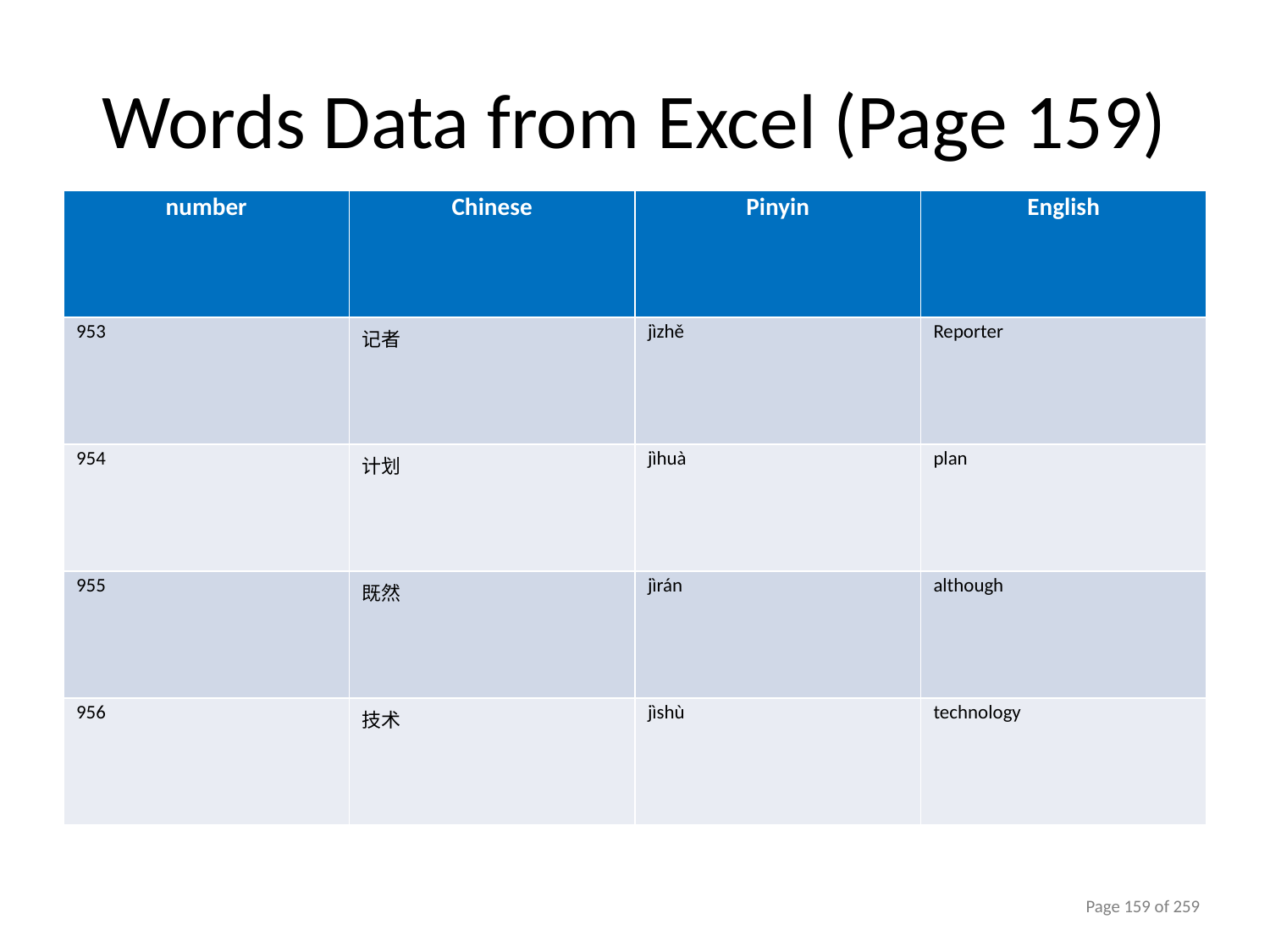

# Words Data from Excel (Page 159)
| number | Chinese | Pinyin | English |
| --- | --- | --- | --- |
| 953 | 记者 | jìzhě | Reporter |
| 954 | 计划 | jìhuà | plan |
| 955 | 既然 | jìrán | although |
| 956 | 技术 | jìshù | technology |

Page 159 of 259